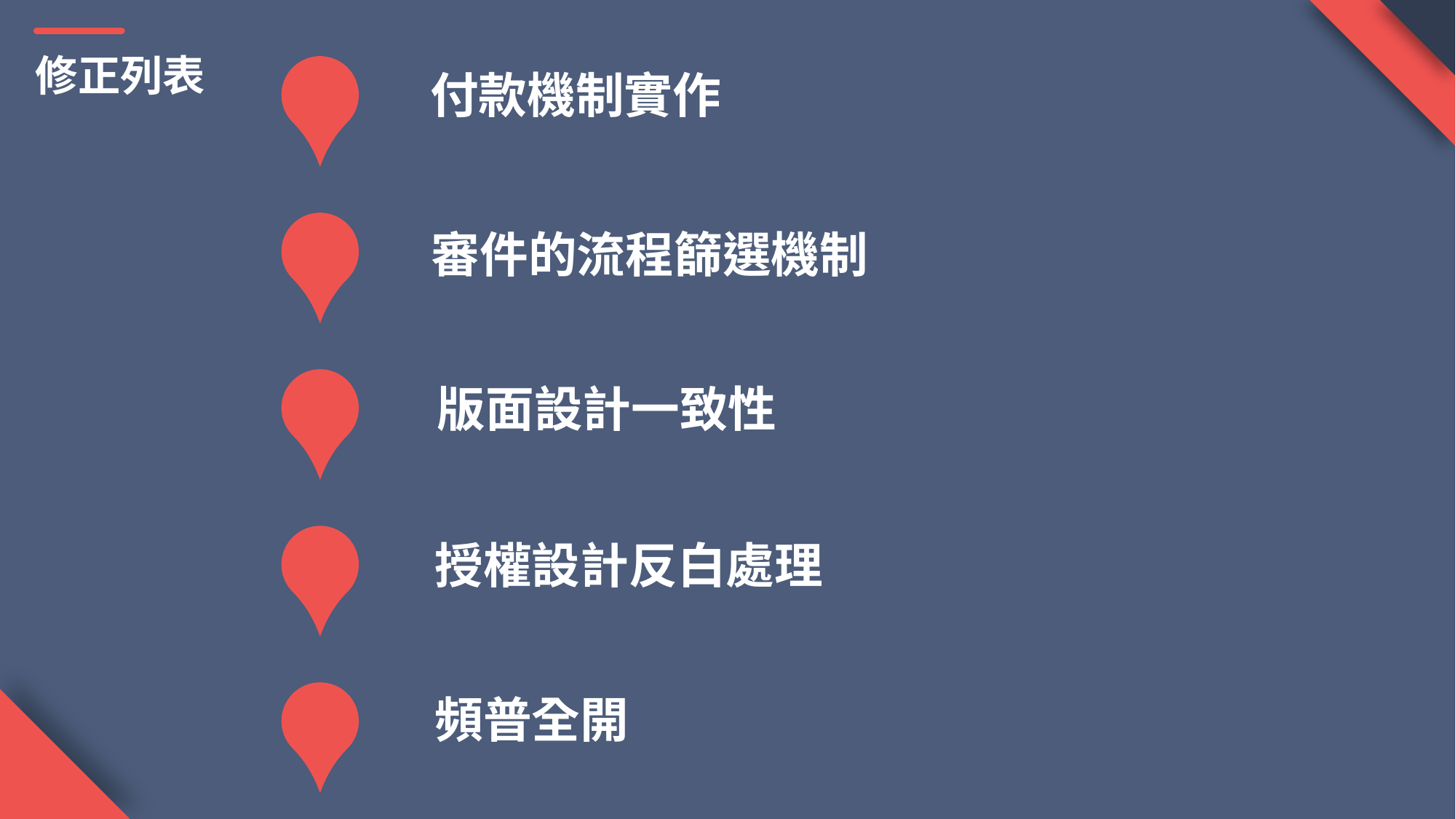

修正列表

付款機制實作

審件的流程篩選機制

版面設計一致性

授權設計反白處理

頻普全開